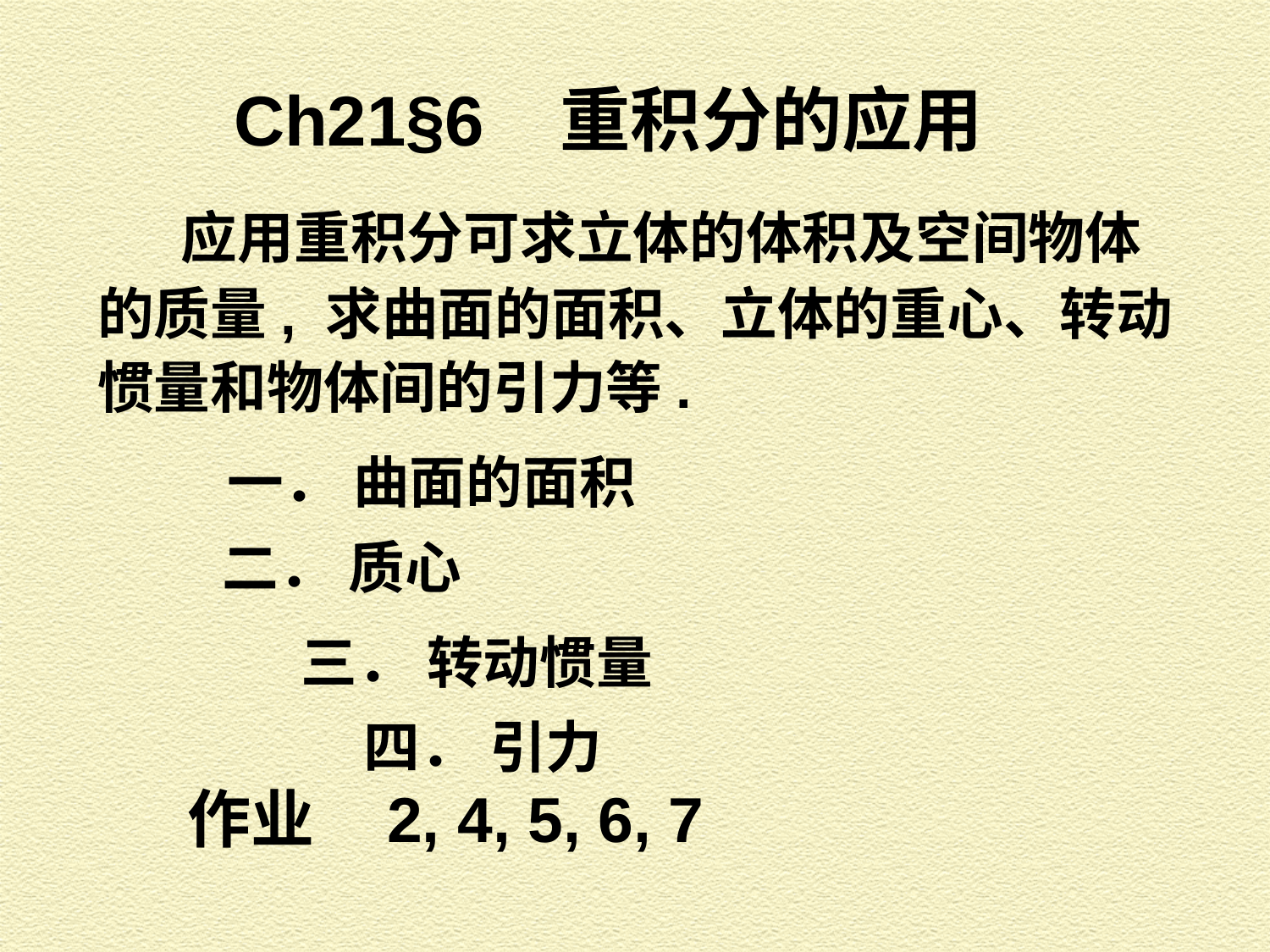

Ch21§6   重积分的应用
     应用重积分可求立体的体积及空间物体的质量, 求曲面的面积、立体的重心、转动惯量和物体间的引力等.
一． 曲面的面积
二． 质心
三． 转动惯量
四． 引力
作业    2, 4, 5, 6, 7